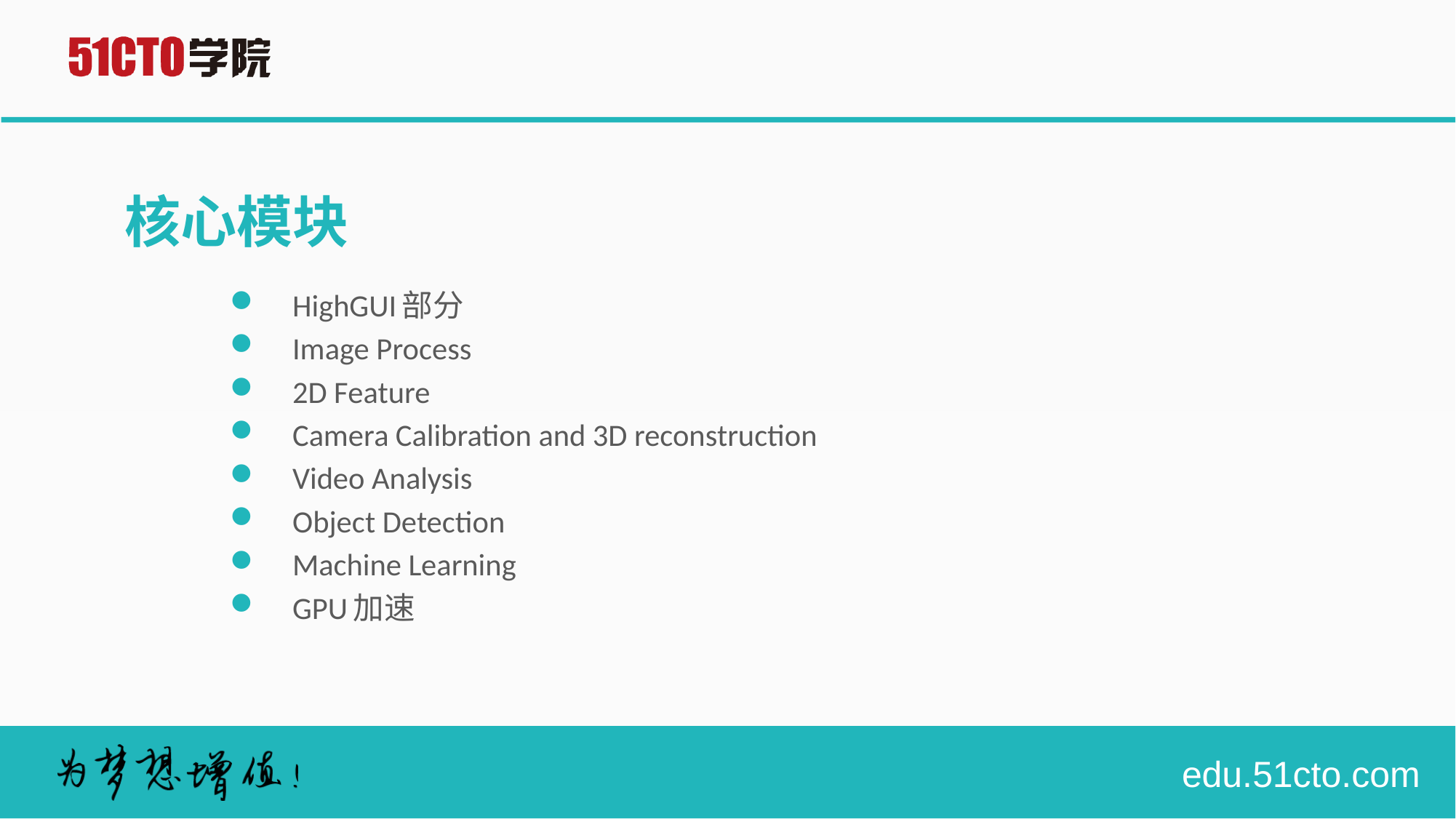

# 核心模块
HighGUI部分
Image Process
2D Feature
Camera Calibration and 3D reconstruction
Video Analysis
Object Detection
Machine Learning
GPU加速